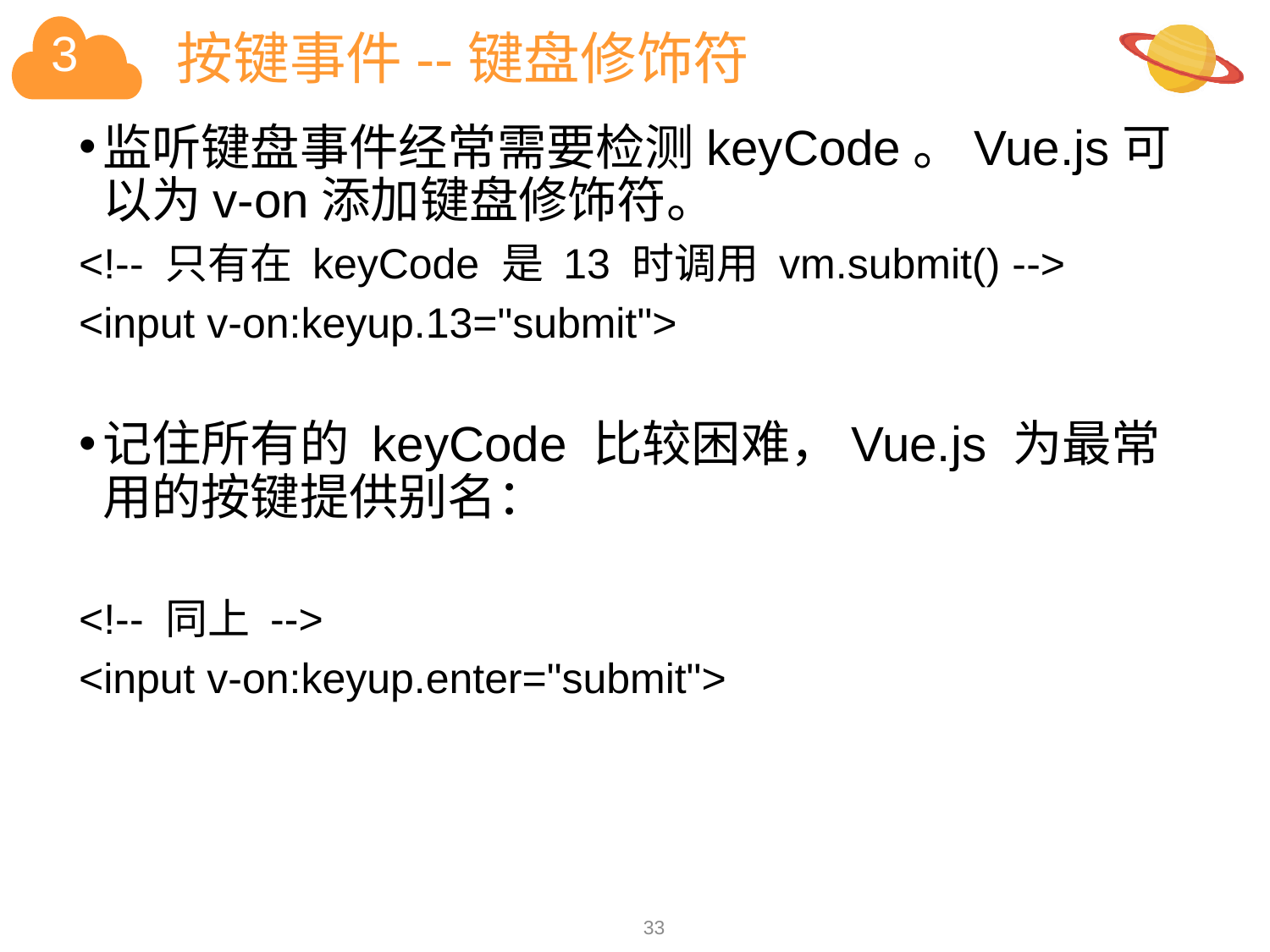

# 按键事件--键盘修饰符
监听键盘事件经常需要检测keyCode。Vue.js可以为v-on添加键盘修饰符。
<!-- 只有在 keyCode 是 13 时调用 vm.submit() -->
<input v-on:keyup.13="submit">

记住所有的 keyCode 比较困难，Vue.js 为最常用的按键提供别名：

<!-- 同上 -->
<input v-on:keyup.enter="submit">
33